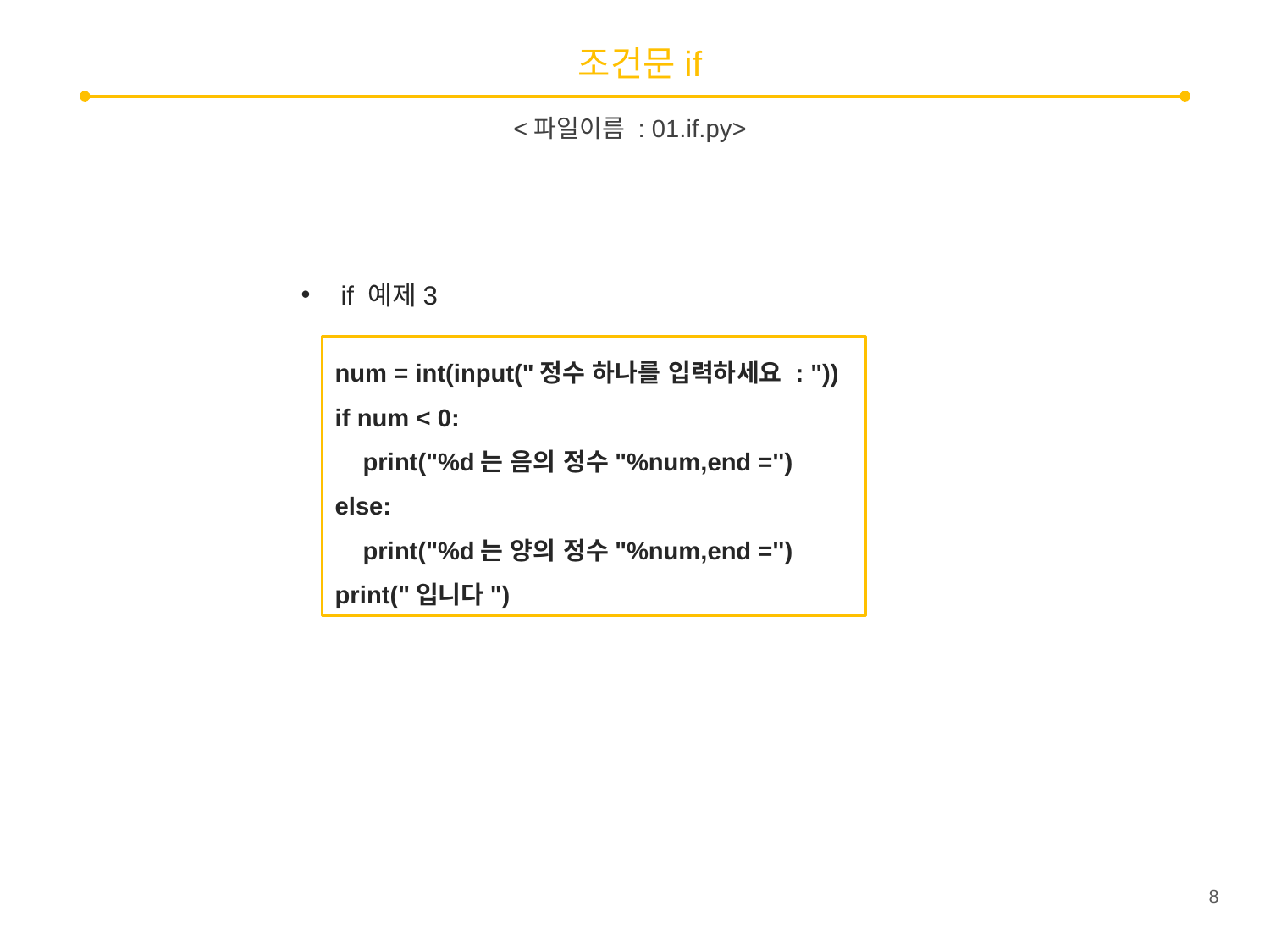

# 조건문if
<파일이름 : 01.if.py>
if 예제3
num = int(input("정수 하나를 입력하세요 : "))
if num < 0:
    print("%d는 음의 정수"%num,end ='')
else:
    print("%d는 양의 정수"%num,end ='')
print("입니다")